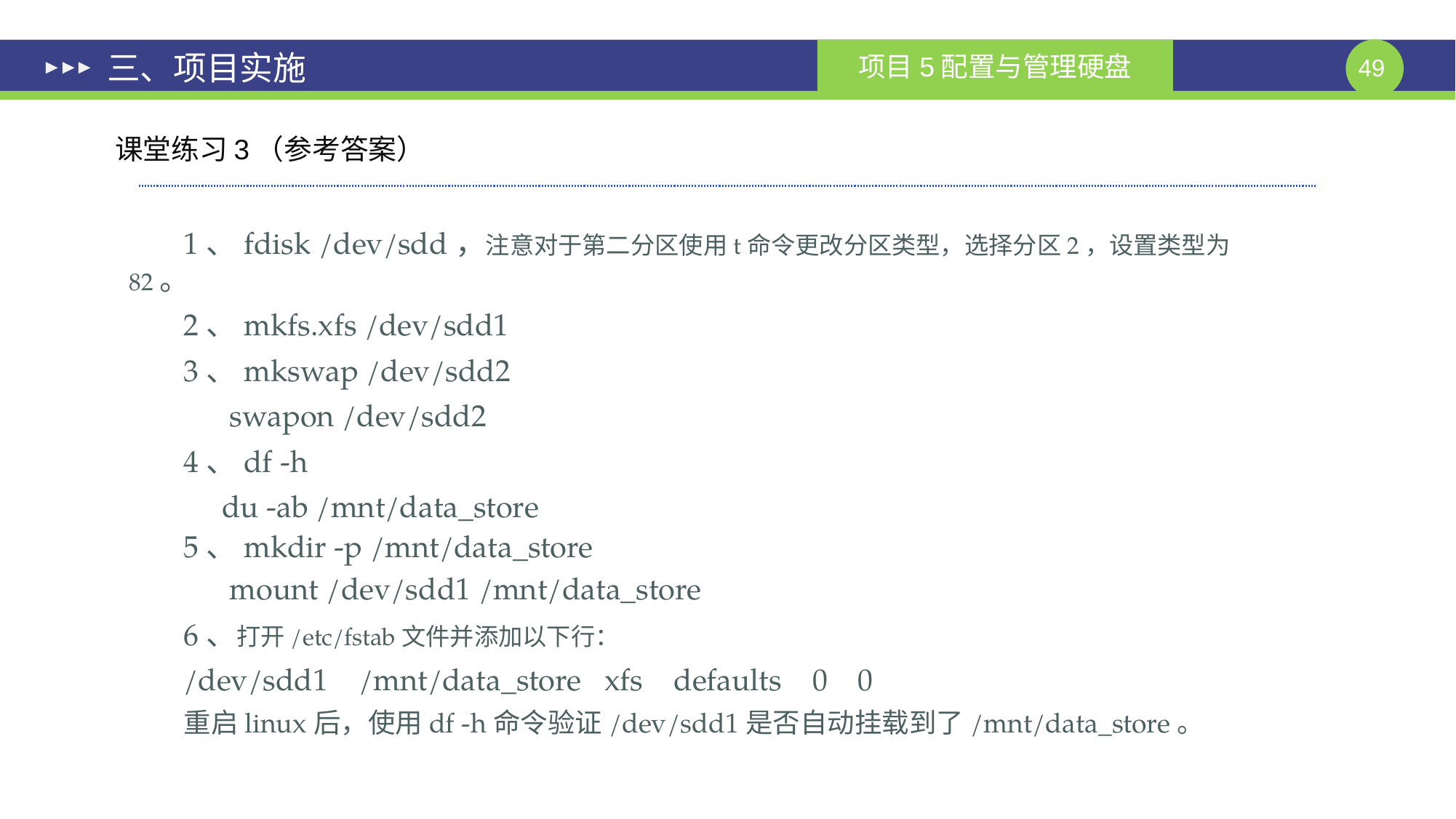

# 三、项目实施
课堂练习3（参考答案）

1、fdisk /dev/sdd，注意对于第二分区使用t命令更改分区类型，选择分区2，设置类型为82。
2、mkfs.xfs /dev/sdd1
3、mkswap /dev/sdd2
      swapon /dev/sdd2
4、df -h
     du -ab /mnt/data_store
5、mkdir -p /mnt/data_store
      mount /dev/sdd1 /mnt/data_store
6、打开/etc/fstab文件并添加以下行：
/dev/sdd1    /mnt/data_store   xfs    defaults    0    0
重启linux后，使用df -h命令验证/dev/sdd1是否自动挂载到了/mnt/data_store。